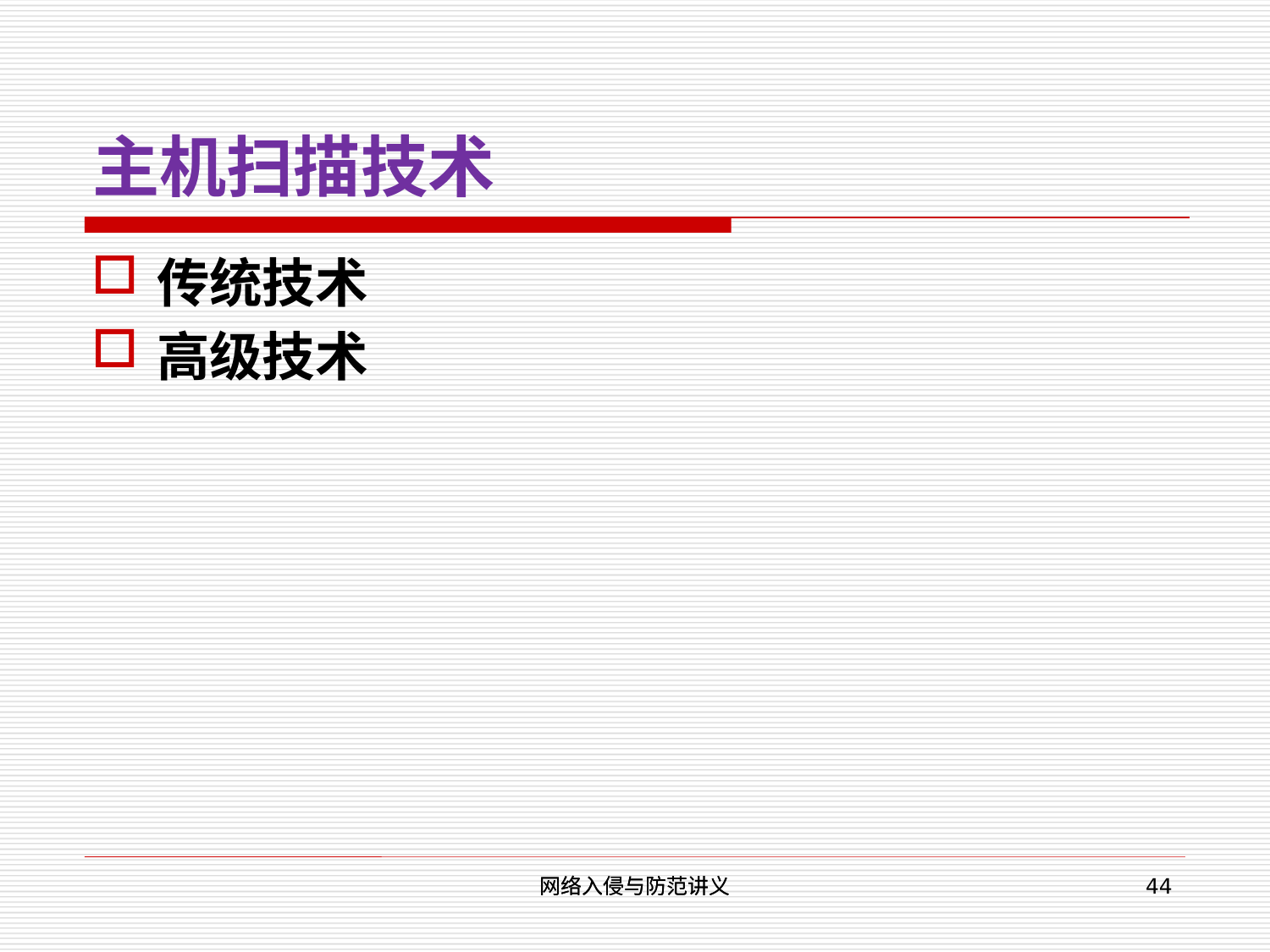

# 主机扫描技术
传统技术
高级技术

网络入侵与防范讲义
网络入侵与防范讲义
44
44